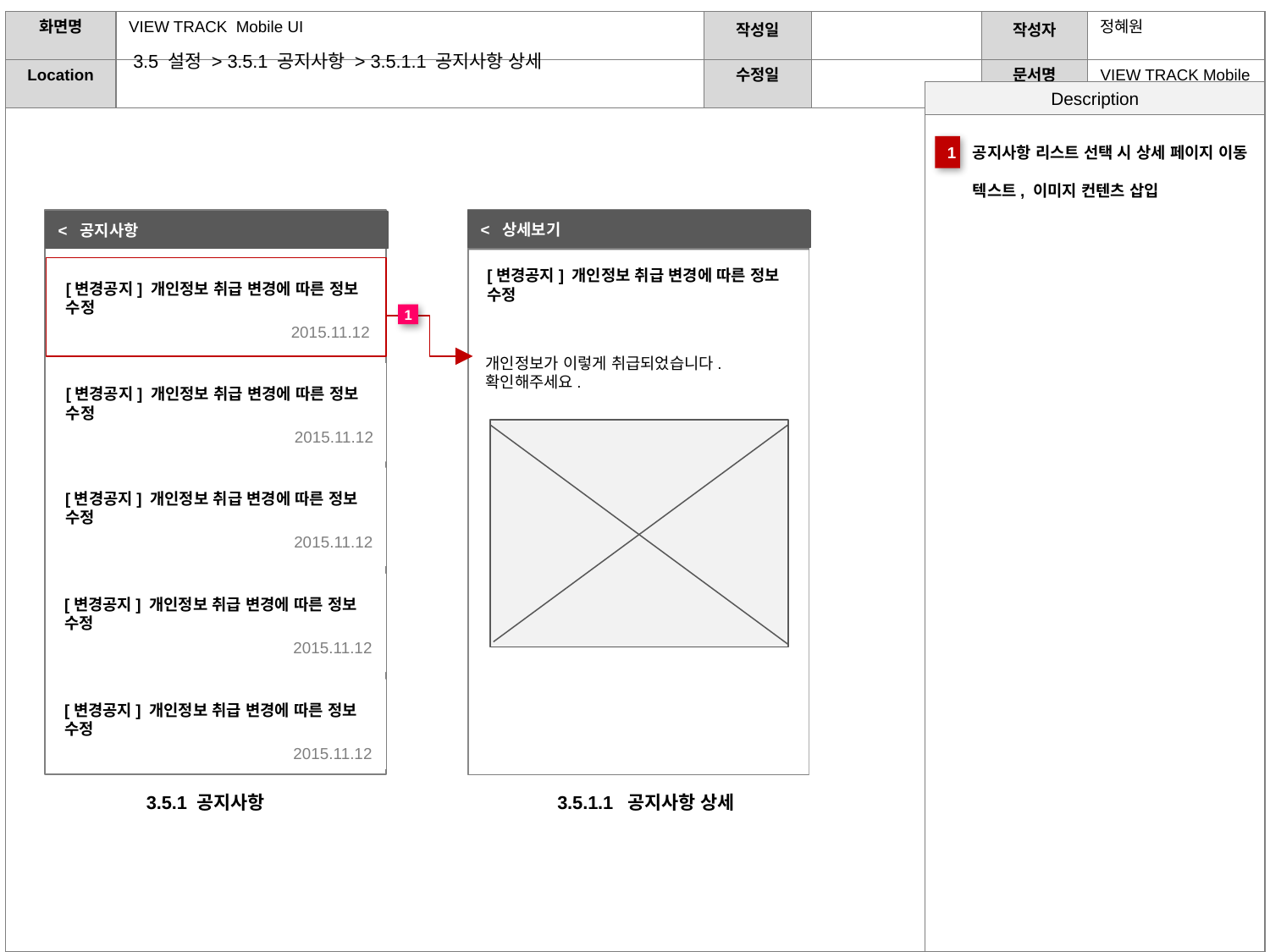

3.5 설정 > 3.5.1 공지사항 > 3.5.1.1 공지사항 상세
1
공지사항 리스트 선택 시 상세 페이지 이동

텍스트, 이미지 컨텐츠 삽입

<  상세보기
<  공지사항

[변경공지] 개인정보 취급 변경에 따른 정보 수정
[변경공지] 개인정보 취급 변경에 따른 정보 수정
1
2015.11.12
개인정보가 이렇게 취급되었습니다.
확인해주세요.

[변경공지] 개인정보 취급 변경에 따른 정보 수정

2015.11.12

[변경공지] 개인정보 취급 변경에 따른 정보 수정
2015.11.12

[변경공지] 개인정보 취급 변경에 따른 정보 수정
2015.11.12

[변경공지] 개인정보 취급 변경에 따른 정보 수정
2015.11.12
3.5.1.1  공지사항 상세
3.5.1 공지사항